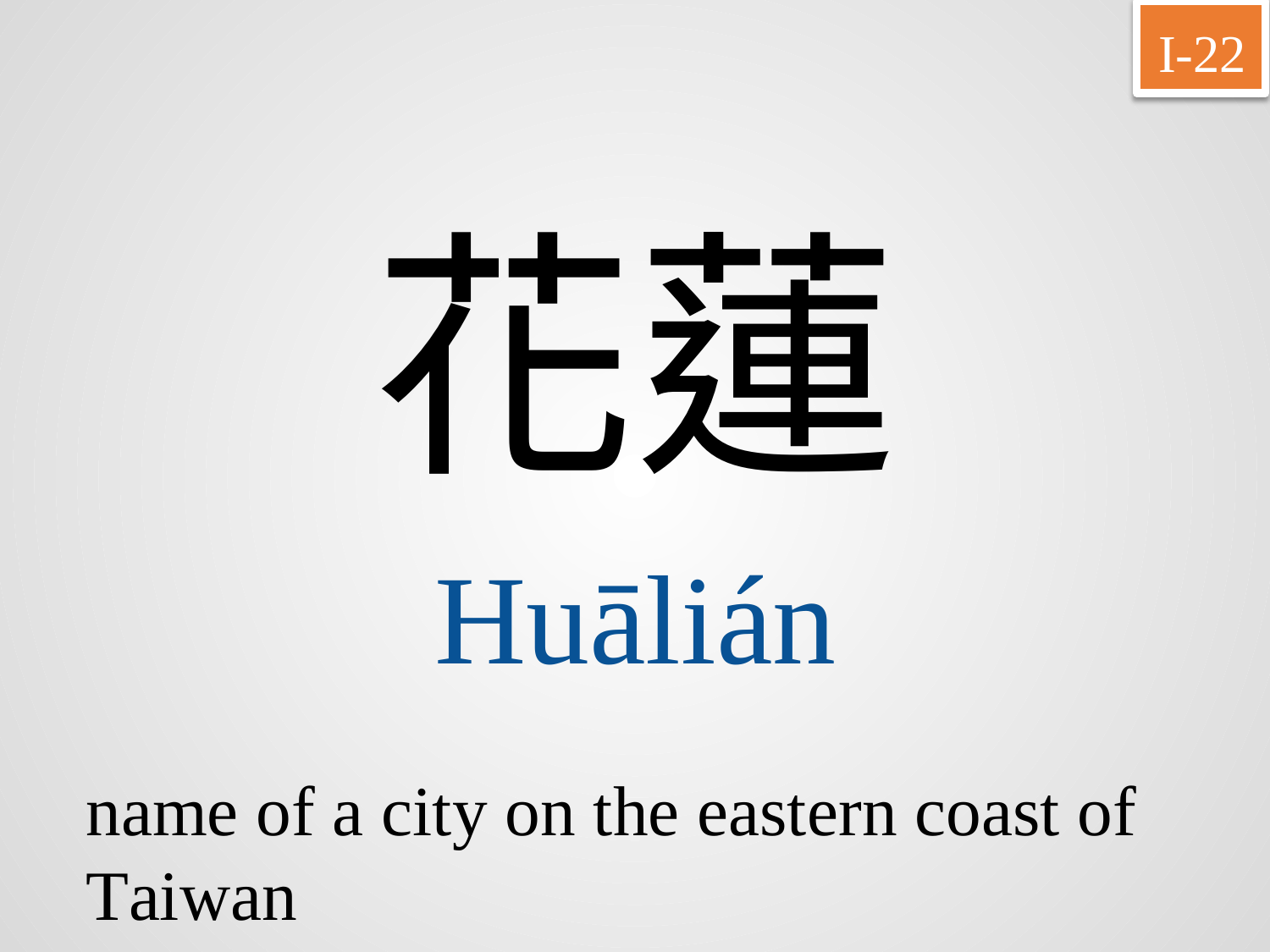

I-22

花蓮
Huālián
name of a city on the eastern coast of Taiwan